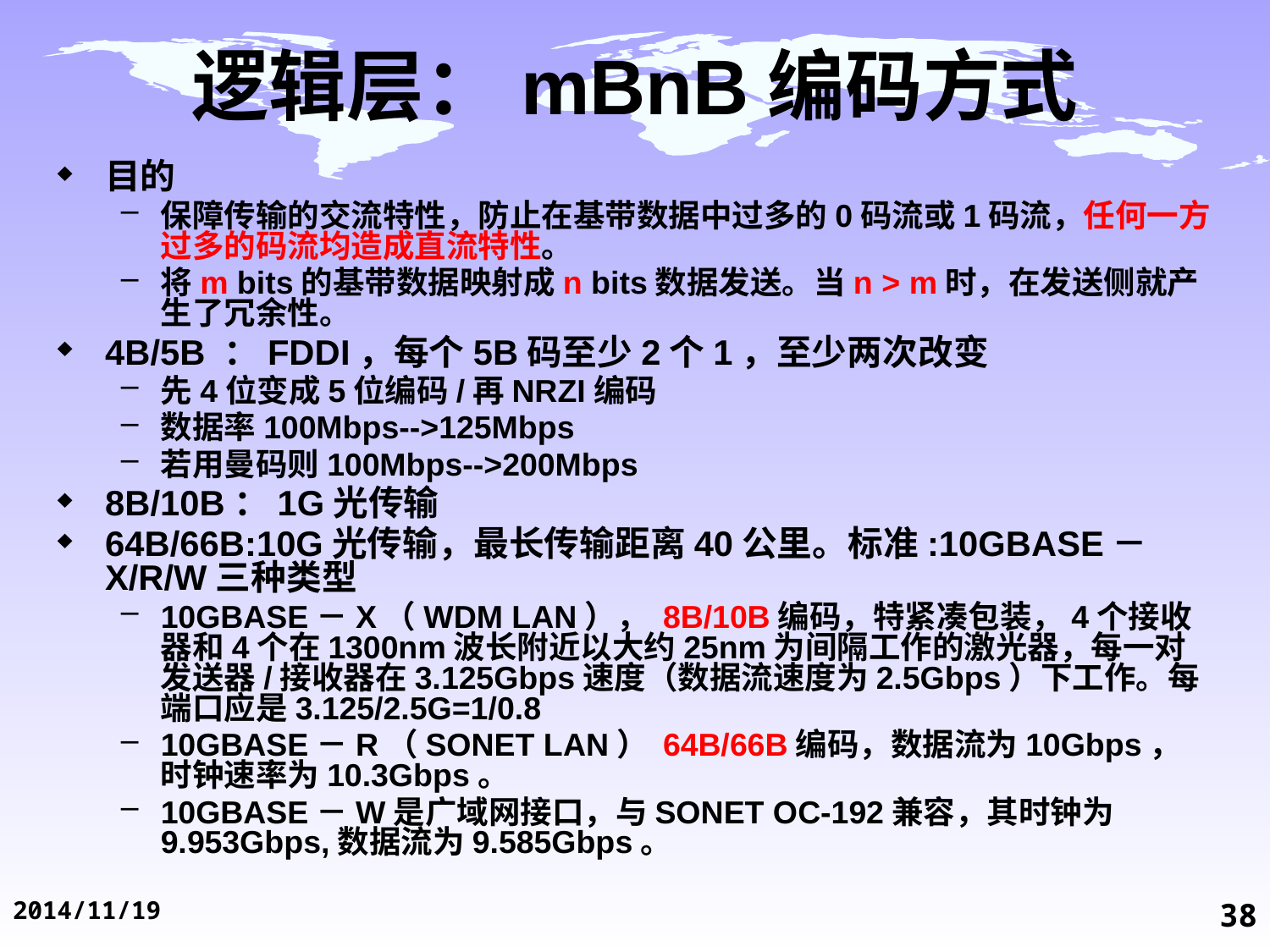

# 逻辑层：mBnB编码方式
目的
保障传输的交流特性，防止在基带数据中过多的0码流或1码流，任何一方过多的码流均造成直流特性。
将m bits的基带数据映射成n bits数据发送。当n > m时，在发送侧就产生了冗余性。
4B/5B ：FDDI，每个5B码至少2个1，至少两次改变
先4位变成5位编码/再NRZI编码
数据率100Mbps-->125Mbps
若用曼码则100Mbps-->200Mbps
8B/10B：1G光传输
64B/66B:10G光传输，最长传输距离40公里。标准:10GBASE－X/R/W三种类型
10GBASE－X（WDM LAN）， 8B/10B编码，特紧凑包装，4个接收器和4个在1300nm波长附近以大约25nm为间隔工作的激光器，每一对发送器/接收器在3.125Gbps速度（数据流速度为2.5Gbps）下工作。每端口应是3.125/2.5G=1/0.8
10GBASE－R（SONET LAN） 64B/66B编码，数据流为10Gbps，时钟速率为10.3Gbps。
10GBASE－W是广域网接口，与SONET OC-192兼容，其时钟为9.953Gbps,数据流为9.585Gbps。
2014/11/19
38